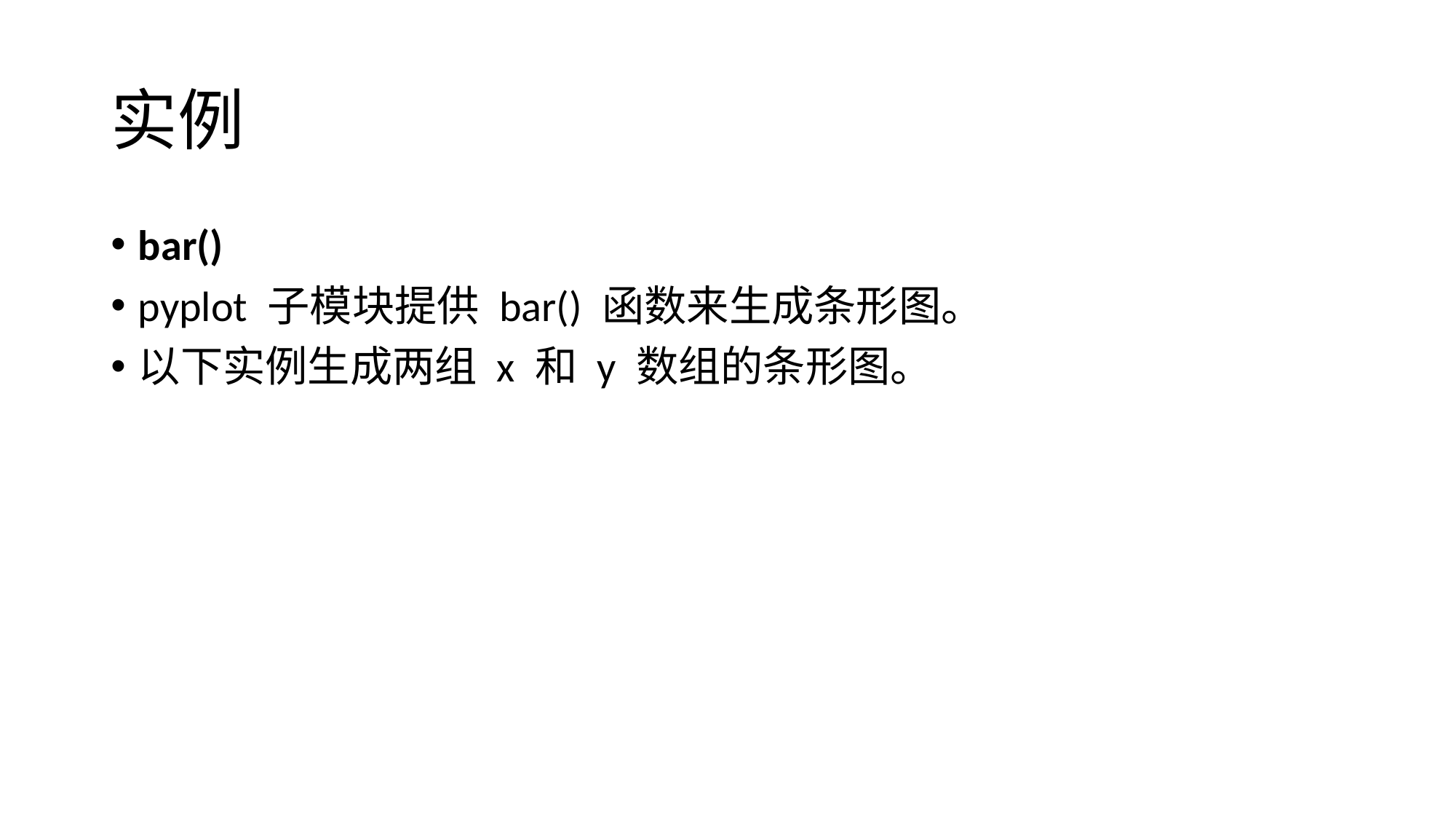

# 实例
bar()
pyplot 子模块提供 bar() 函数来生成条形图。
以下实例生成两组 x 和 y 数组的条形图。